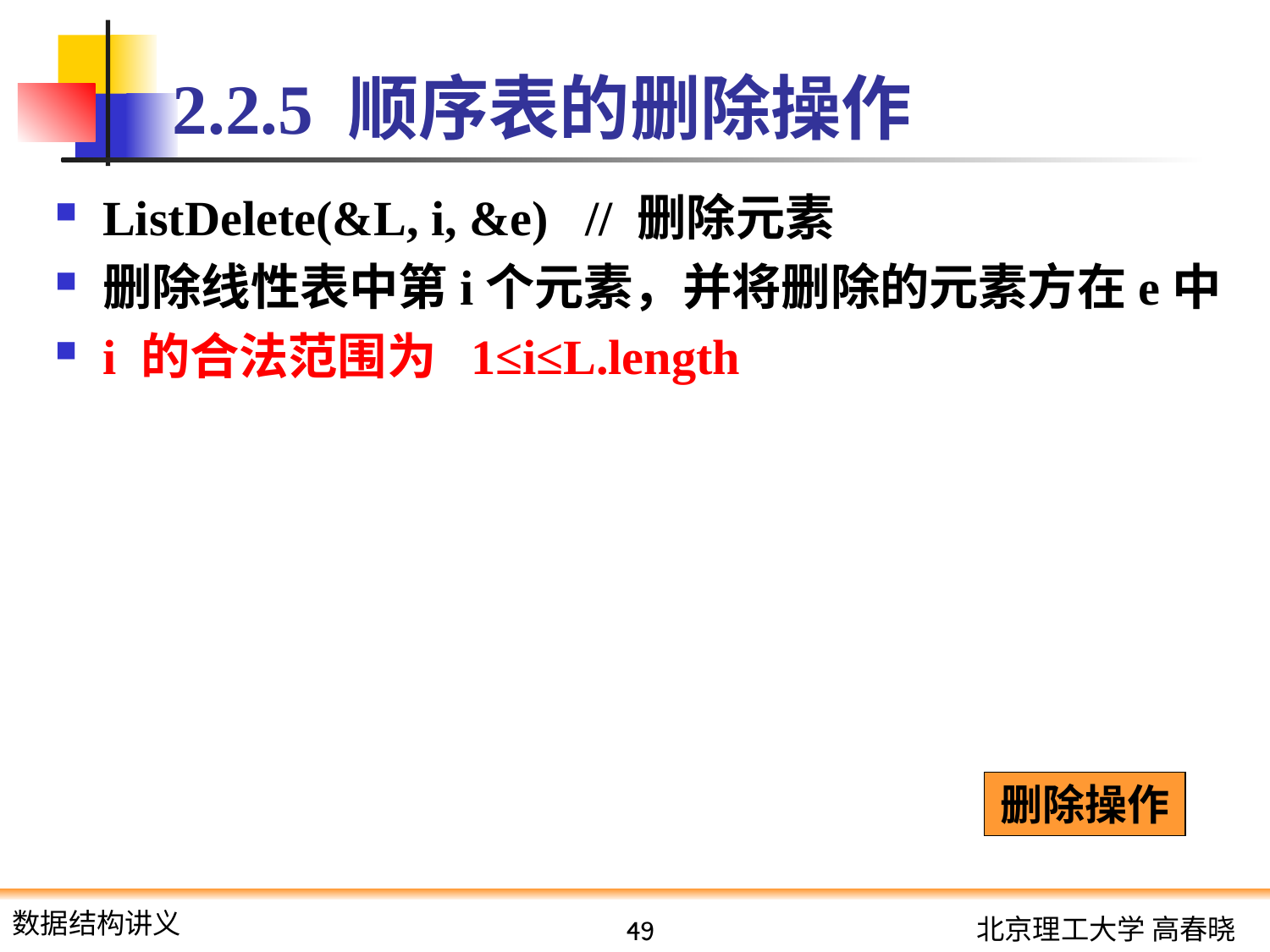

# 2.2.5 顺序表的删除操作
ListDelete(&L, i, &e)   // 删除元素
删除线性表中第i个元素，并将删除的元素方在e中
i 的合法范围为  1≤i≤L.length
删除操作
49